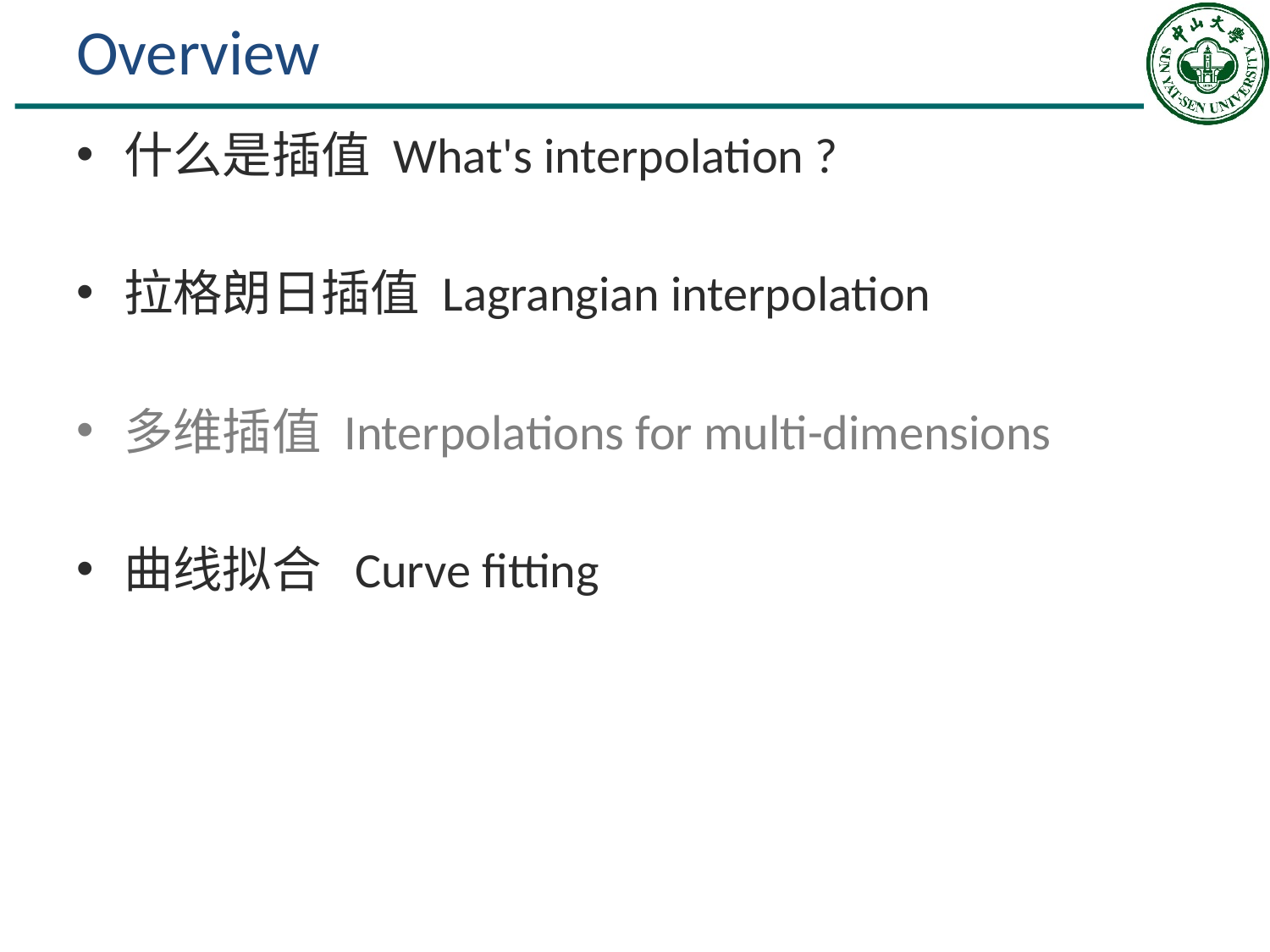

# Overview
什么是插值 What's interpolation ?

拉格朗日插值 Lagrangian interpolation

多维插值 Interpolations for multi-dimensions

曲线拟合  Curve fitting